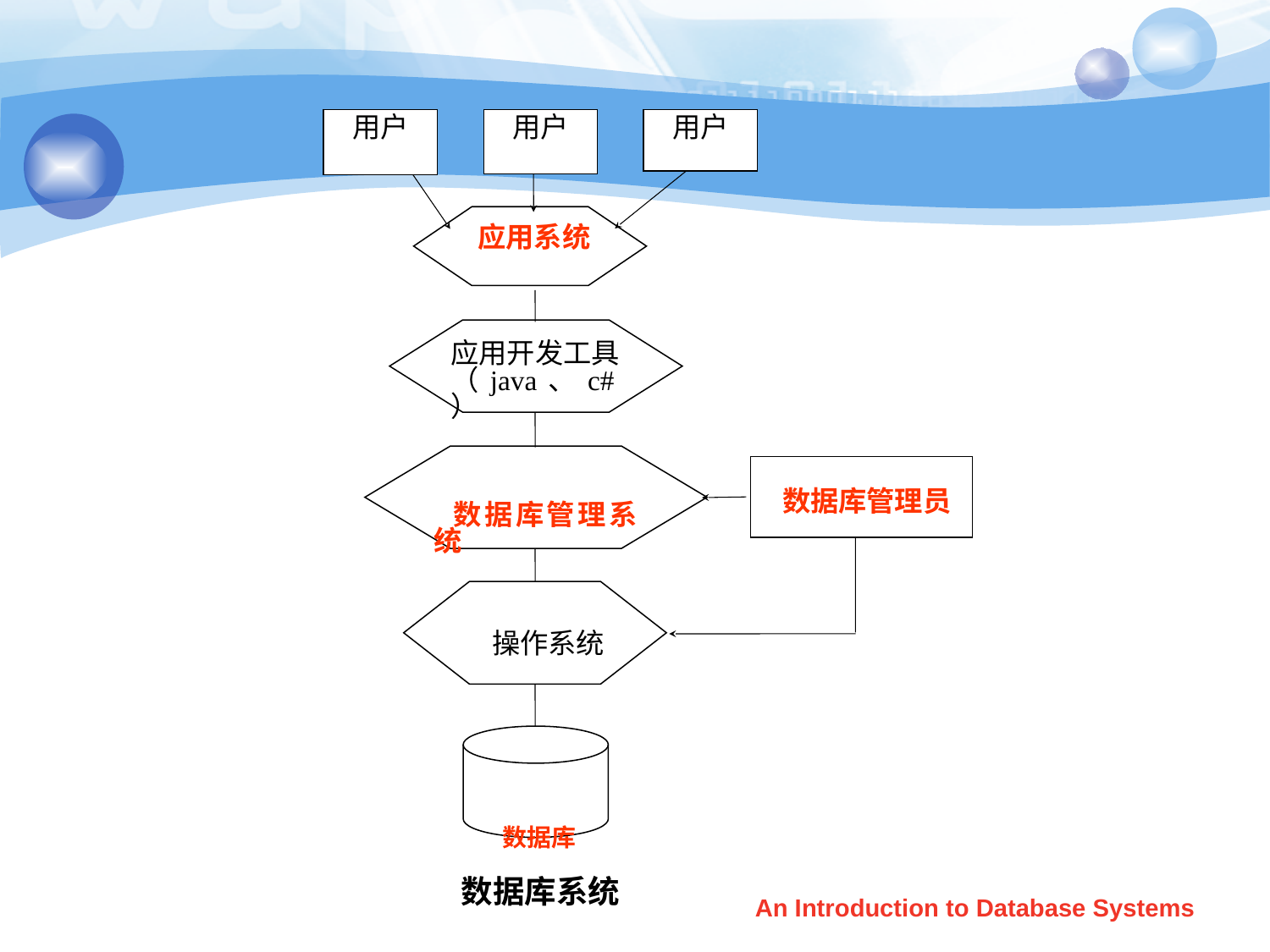

用户
用户
用户

 应用系统

应用开发工具
（java、c#）

 数据库管理系统

  数据库管理员

    操作系统

   数据库
     数据库系统
An Introduction to Database Systems